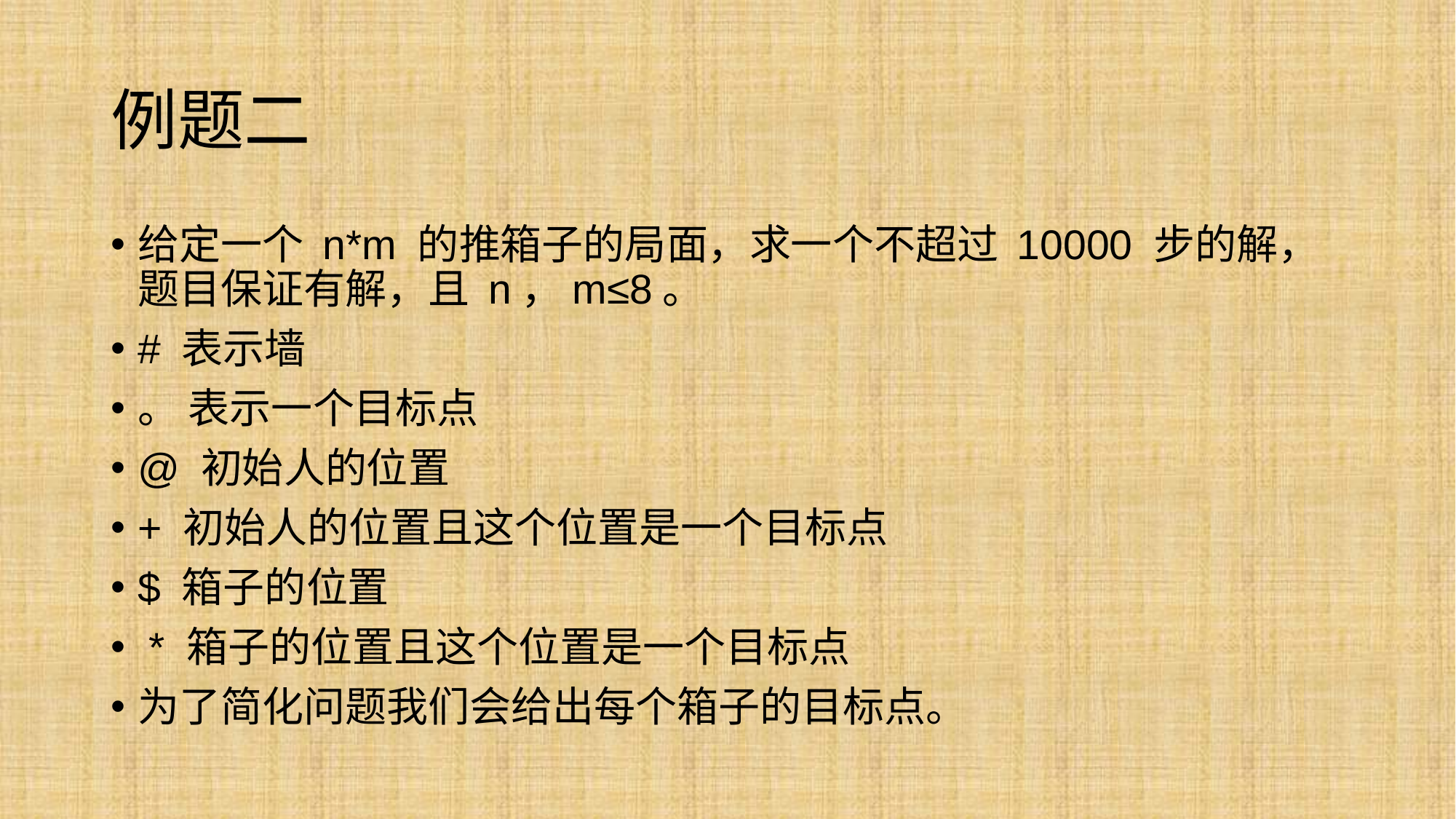

# 例题二
给定一个 n*m 的推箱子的局面，求一个不超过 10000 步的解，题目保证有解，且 n，m≤8。
# 表示墙
。 表示一个目标点
@ 初始人的位置
+ 初始人的位置且这个位置是一个目标点
$ 箱子的位置
 * 箱子的位置且这个位置是一个目标点
为了简化问题我们会给出每个箱子的目标点。